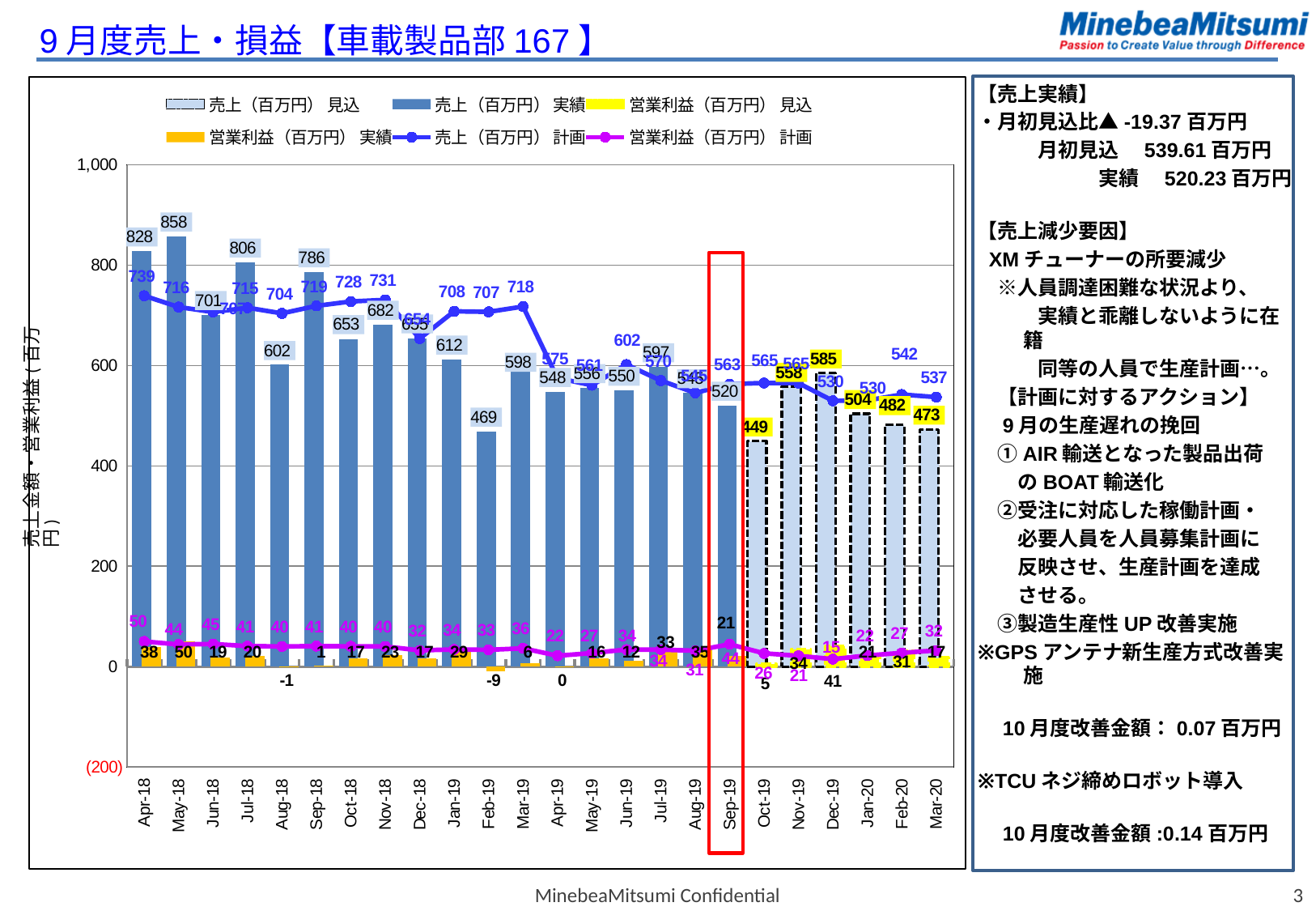

9月度売上・損益【車載製品部167】

### Chart

| Category | 売上（百万円） 見込 | 売上（百万円） 実績 | 営業利益（百万円） 見込 | 営業利益（百万円） 実績 | 売上（百万円） 計画 | 営業利益（百万円） 計画 |
|---|---|---|---|---|---|---|
| 43191 | None | 827.747 | None | 38.392 | 739.0169999999995 | 50.017 |
| 43221 | None | 857.688 | None | 49.53500000000001 | 716.4159999999995 | 44.077000000000005 |
| 43252 | None | 701.2800000000005 | None | 18.706 | 706.597 | 44.931000000000004 |
| 43282 | None | 805.5649999999995 | None | 20.43 | 715.106 | 40.855 |
| 43313 | None | 601.612 | None | -0.6910000000000006 | 703.87 | 40.039 |
| 43344 | None | 786.23 | None | 1.0609999999999968 | 718.841999999998 | 40.752 |
| 43374 | None | 653.039 | None | 16.587 | 727.5740000000005 | 40.27 |
| 43405 | None | 681.8319999999981 | None | 22.96499999999999 | 730.8599999999983 | 39.979000000000006 |
| 43435 | None | 654.576 | None | 16.968999999999934 | 653.8229999999978 | 32.18 |
| 43466 | None | 612.4589999999995 | None | 28.822 | 707.999 | 34.067 |
| 43497 | None | 468.9199999999992 | None | -9.315000000000005 | 706.9829999999995 | 33.284000000000006 |
| 43525 | None | 598.013 | None | 6.1509999999999945 | 717.501 | 36.38099999999999 |
| 43556 | None | 547.6650992065 | None | -0.1362132121998879 | 574.9750138 | 21.523656946770302 |
| 43586 | None | 555.5801478119994 | None | 15.77076318199999 | 560.6025061999981 | 26.792286216668177 |
| 43617 | None | 550.0083643104001 | None | 11.80699776880002 | 601.8200847999983 | 33.9048042550252 |
| 43647 | None | 596.9659999999982 | None | 33.49500000000002 | 569.9766467999995 | 33.662681170005406 |
| 43678 | None | 545.131 | None | 35.335 | 545.3636353 | 31.495814693349427 |
| 43709 | None | 520.232 | None | 20.659 | 562.953886 | 44.46761934068985 |
| 43739 | 449.1400000000004 | None | 5.242 | None | 565.1963482728021 | 26.272545975400963 |
| 43770 | 557.711 | None | 34.249 | None | 564.8629906947973 | 21.35728518092053 |
| 43800 | 584.763 | None | 40.744 | None | 529.6194112638005 | 14.81152085873655 |
| 43831 | 503.78699999999867 | None | 21.112 | None | 530.4977365058 | 22.034472232729538 |
| 43862 | 481.546 | None | 30.643999999999988 | None | 542.1211085257994 | 27.219825464627768 |
| 43891 | 472.6309999999997 | None | 17.072 | None | 537.0224372818 | 32.07555295241064 |
【売上実績】
・月初見込比▲-19.37百万円
　　　月初見込　539.61百万円
　　　　　　実績　520.23百万円
【売上減少要因】
  XMチューナーの所要減少
　※人員調達困難な状況より、
　　　実績と乖離しないように在籍
　　　同等の人員で生産計画…。
　【計画に対するアクション】
　9月の生産遅れの挽回
　①AIR輸送となった製品出荷
　　のBOAT輸送化
　②受注に対応した稼働計画・
　　必要人員を人員募集計画に
　　反映させ、生産計画を達成
　　させる。
　③製造生産性UP改善実施
※GPSアンテナ新生産方式改善実施
　10月度改善金額：0.07百万円
※TCUネジ締めロボット導入
　10月度改善金額:0.14百万円

MinebeaMitsumi Confidential
3